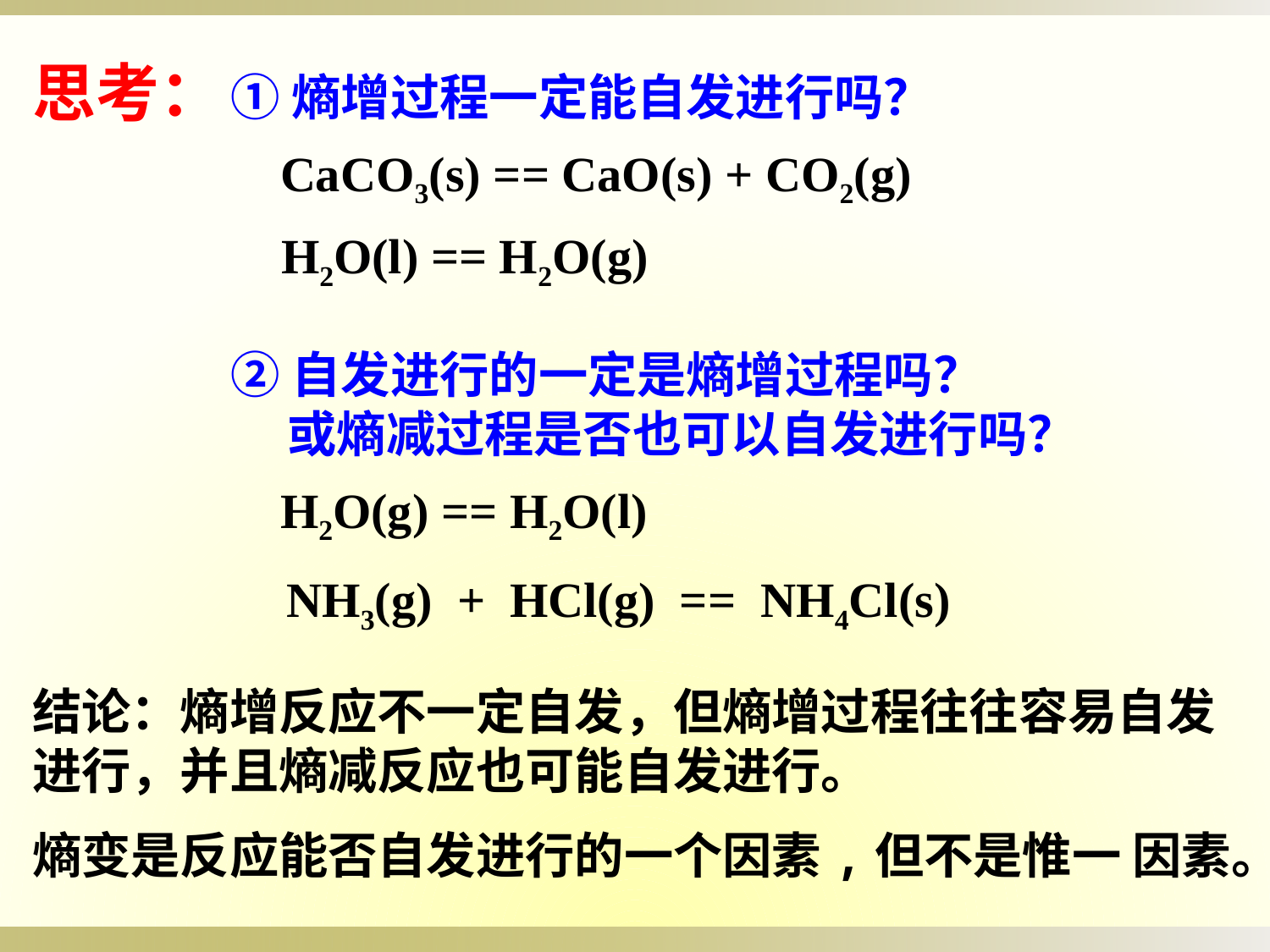

思考：
①熵增过程一定能自发进行吗？
CaCO3(s) == CaO(s) + CO2(g)
H2O(l) == H2O(g)
②自发进行的一定是熵增过程吗？
    或熵减过程是否也可以自发进行吗？
H2O(g) == H2O(l)
NH3(g)  +  HCl(g)  ==  NH4Cl(s)
结论：熵增反应不一定自发，但熵增过程往往容易自发进行，并且熵减反应也可能自发进行。

熵变是反应能否自发进行的一个因素,但不是惟一 因素。